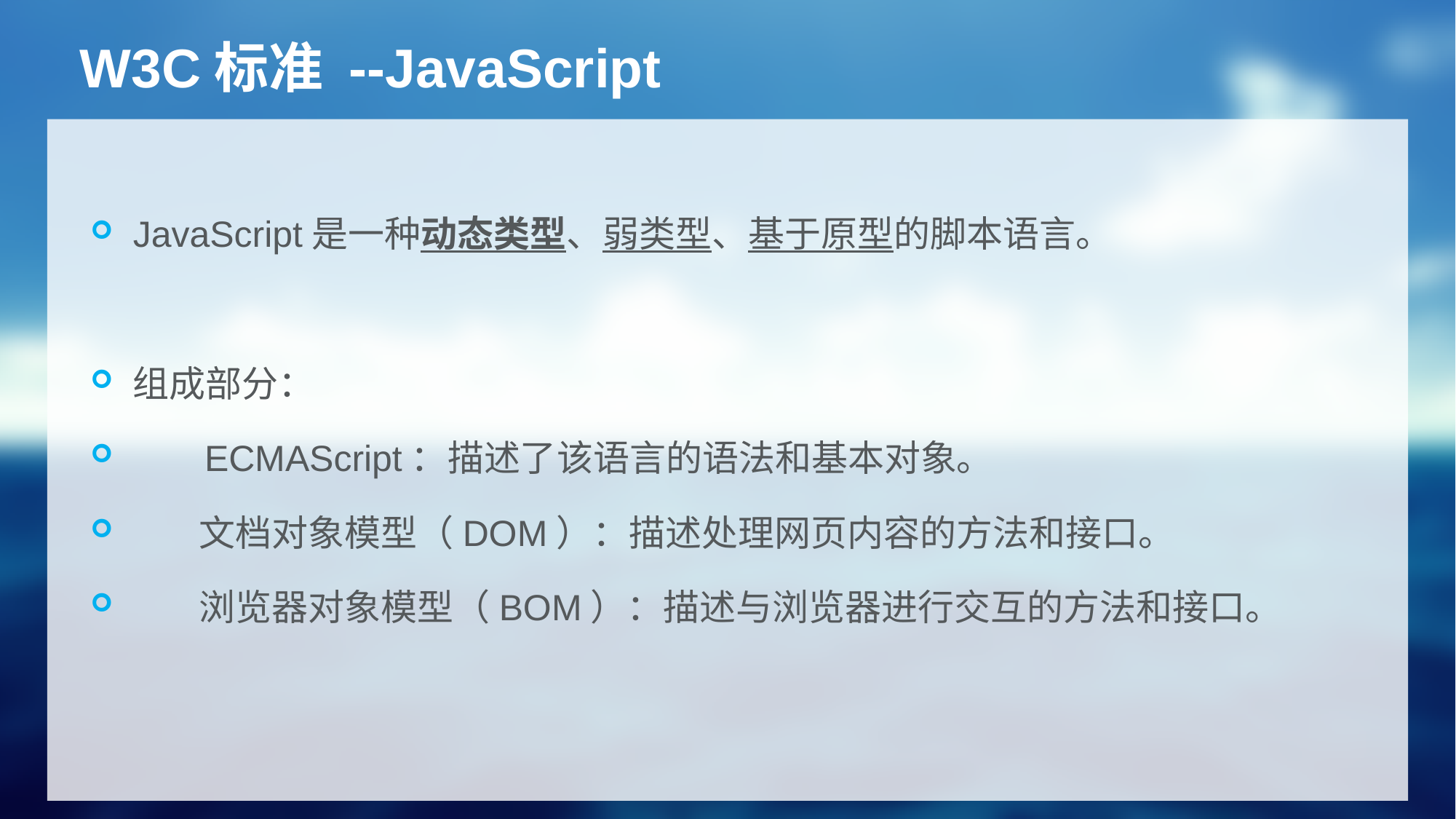

# W3C标准 --JavaScript
JavaScript是一种动态类型、弱类型、基于原型的脚本语言。

组成部分：
       ECMAScript：描述了该语言的语法和基本对象。
       文档对象模型（DOM）：描述处理网页内容的方法和接口。
       浏览器对象模型（BOM）：描述与浏览器进行交互的方法和接口。